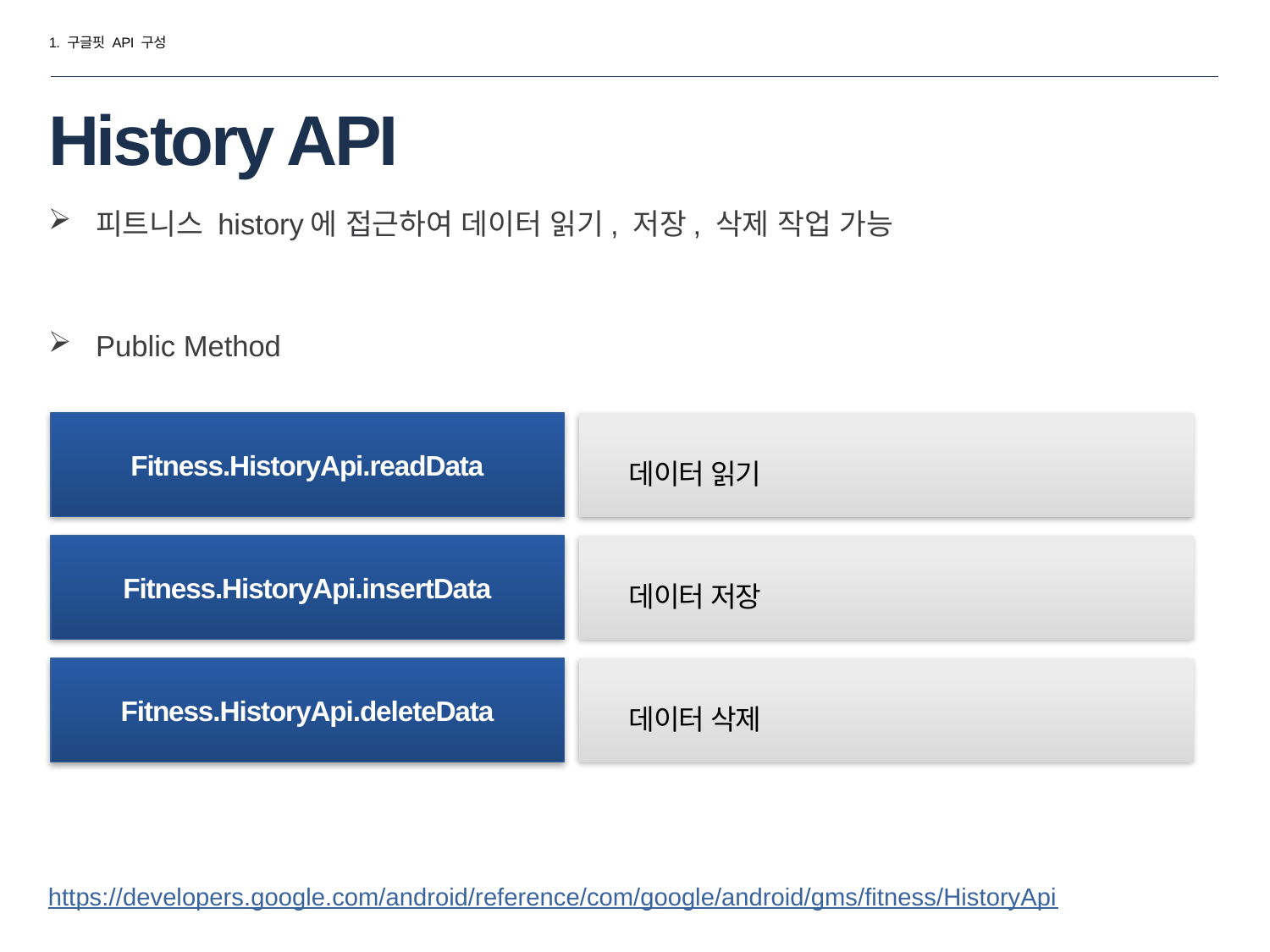

1. 구글핏 API 구성
# History API
피트니스 history에 접근하여 데이터 읽기, 저장, 삭제 작업 가능

Public Method

Fitness.HistoryApi.readData
데이터 읽기
Fitness.HistoryApi.insertData
데이터 저장
Fitness.HistoryApi.deleteData
데이터 삭제
https://developers.google.com/android/reference/com/google/android/gms/fitness/HistoryApi